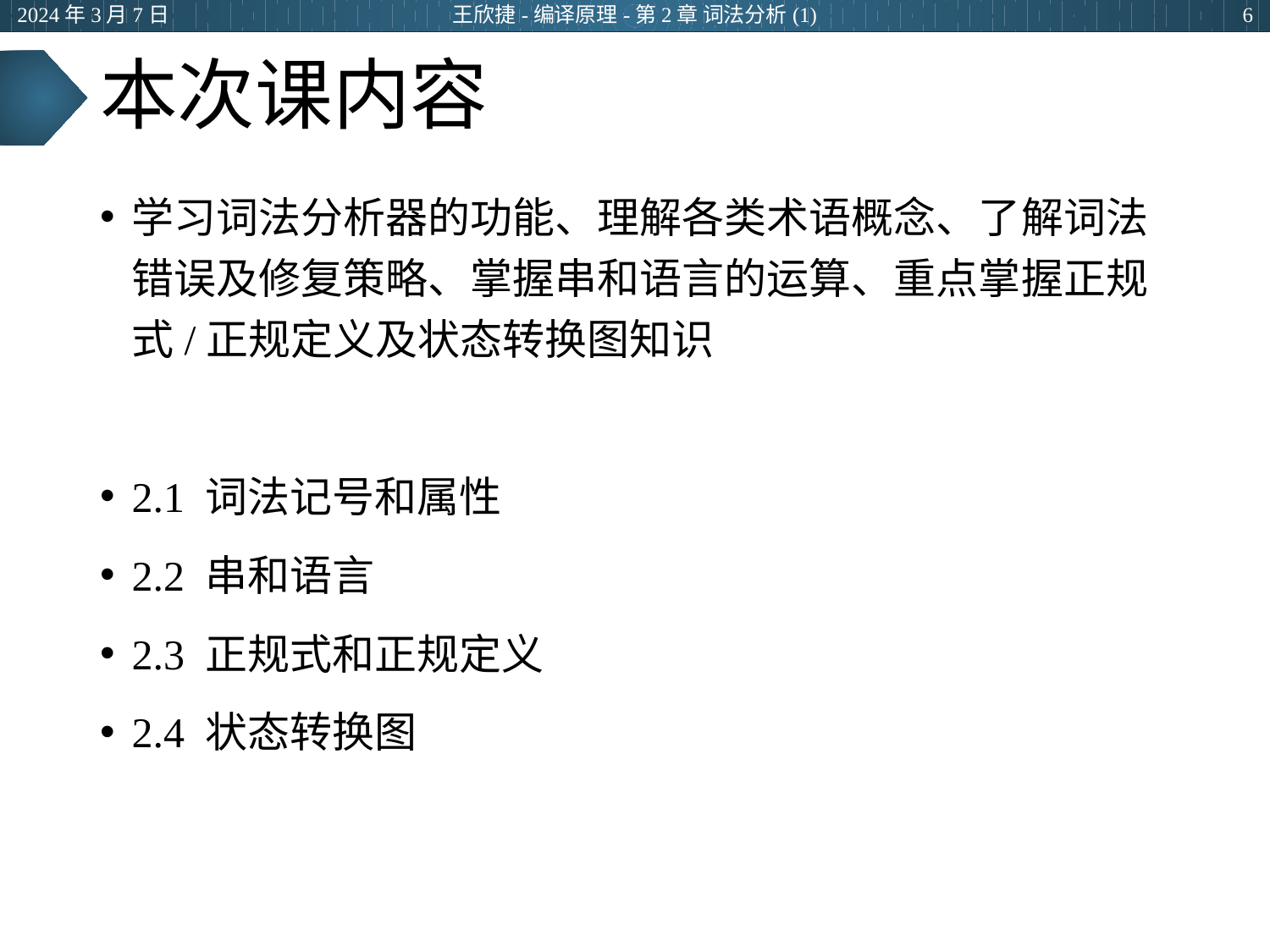

2024年3月7日
王欣捷-编译原理-第2章 词法分析(1)
6
# 本次课内容
学习词法分析器的功能、理解各类术语概念、了解词法错误及修复策略、掌握串和语言的运算、重点掌握正规式/正规定义及状态转换图知识

2.1 词法记号和属性
2.2 串和语言
2.3 正规式和正规定义
2.4 状态转换图